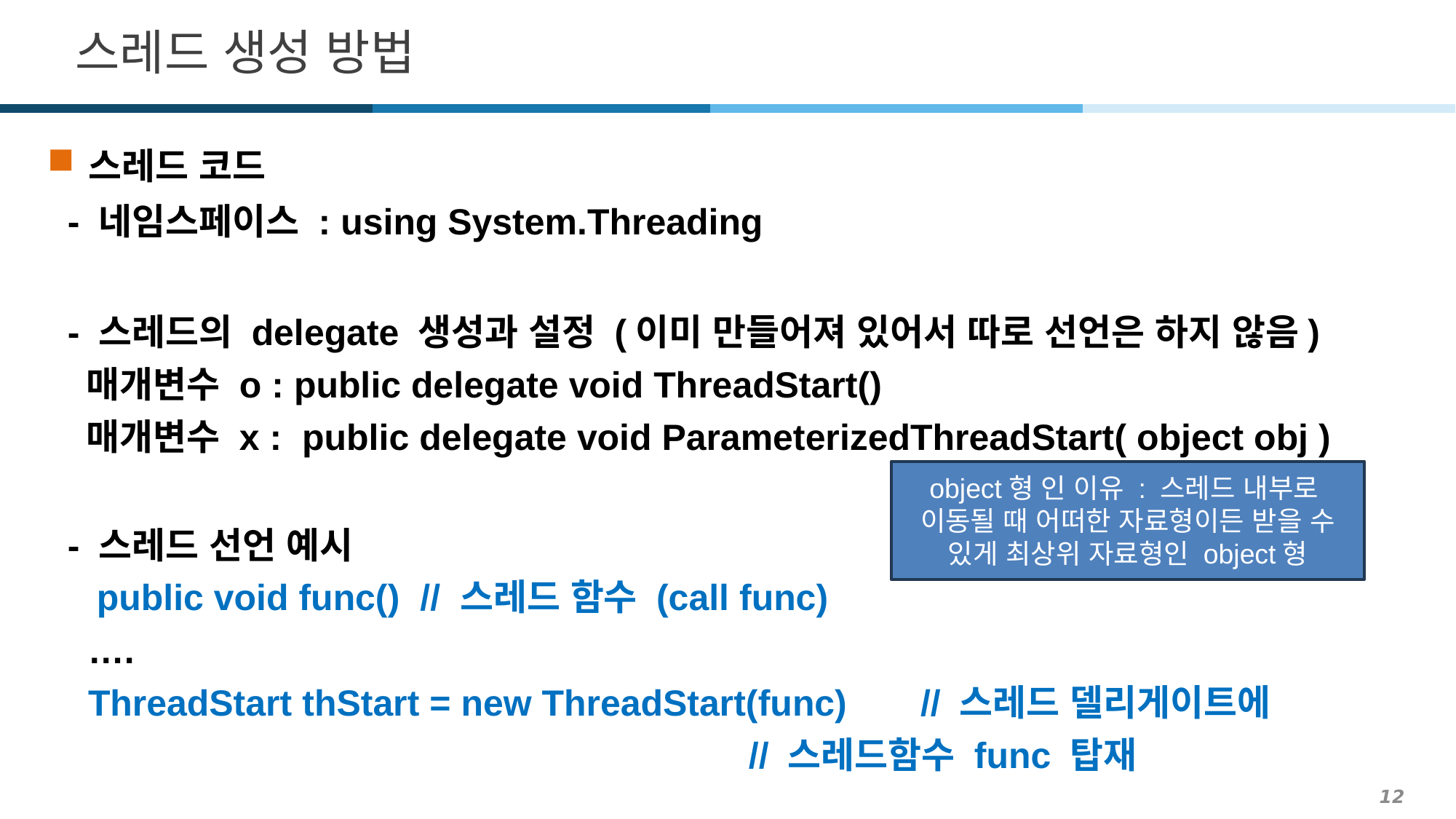

# 스레드 생성 방법
스레드 코드
  - 네임스페이스 : using System.Threading

  - 스레드의 delegate 생성과 설정 (이미 만들어져 있어서 따로 선언은 하지 않음)
   매개변수 o : public delegate void ThreadStart()
   매개변수 x :  public delegate void ParameterizedThreadStart( object obj )
  - 스레드 선언 예시
    public void func()  // 스레드 함수 (call func)
    ….
    ThreadStart thStart = new ThreadStart(func)	// 스레드 델리게이트에
                                                                    // 스레드함수 func 탑재

object형 인 이유 : 스레드 내부로
이동될 때 어떠한 자료형이든 받을 수 있게 최상위 자료형인 object형